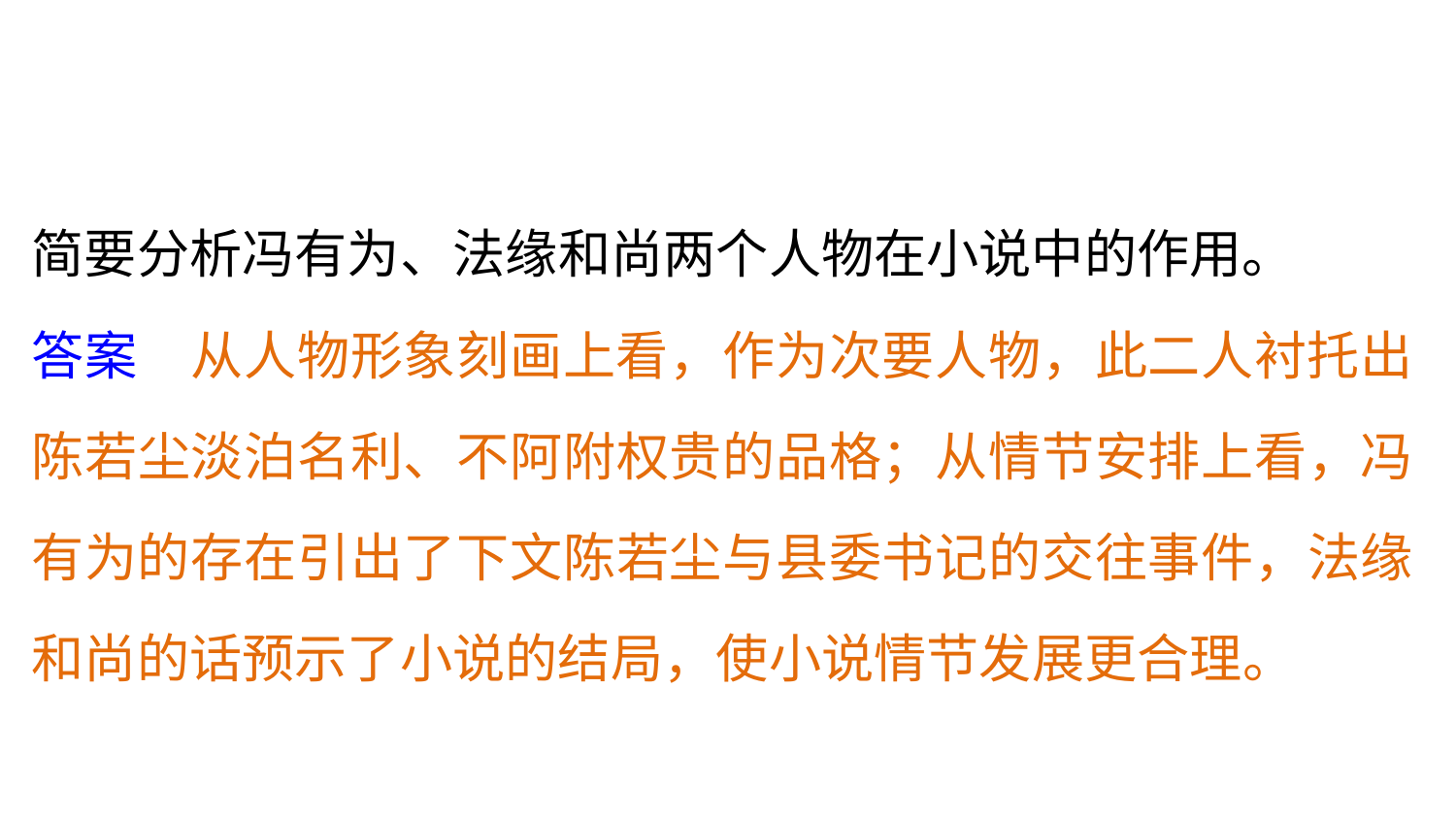

简要分析冯有为、法缘和尚两个人物在小说中的作用。
答案　从人物形象刻画上看，作为次要人物，此二人衬托出陈若尘淡泊名利、不阿附权贵的品格；从情节安排上看，冯有为的存在引出了下文陈若尘与县委书记的交往事件，法缘和尚的话预示了小说的结局，使小说情节发展更合理。